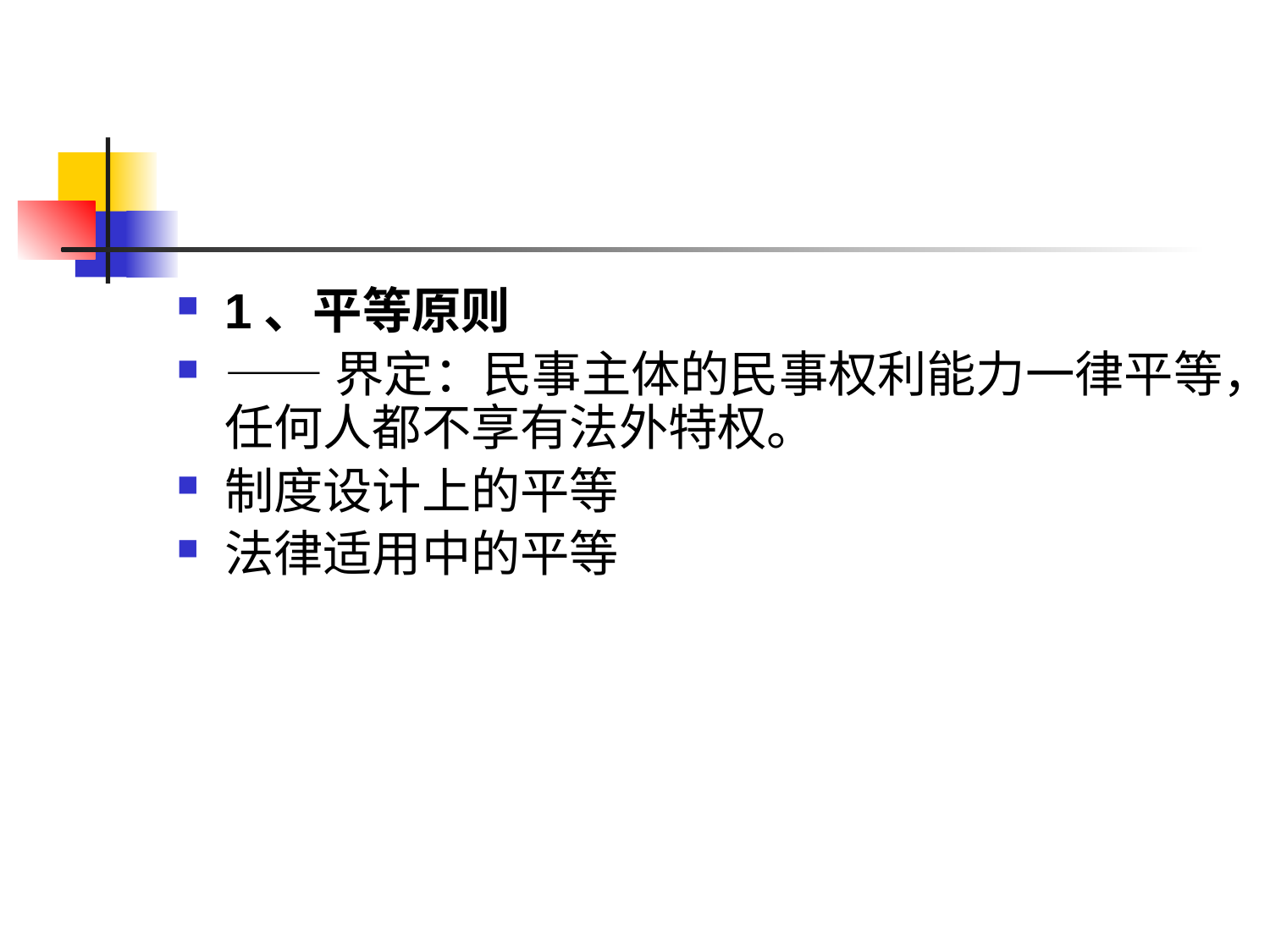

#
1、平等原则
——界定：民事主体的民事权利能力一律平等，任何人都不享有法外特权。
制度设计上的平等
法律适用中的平等